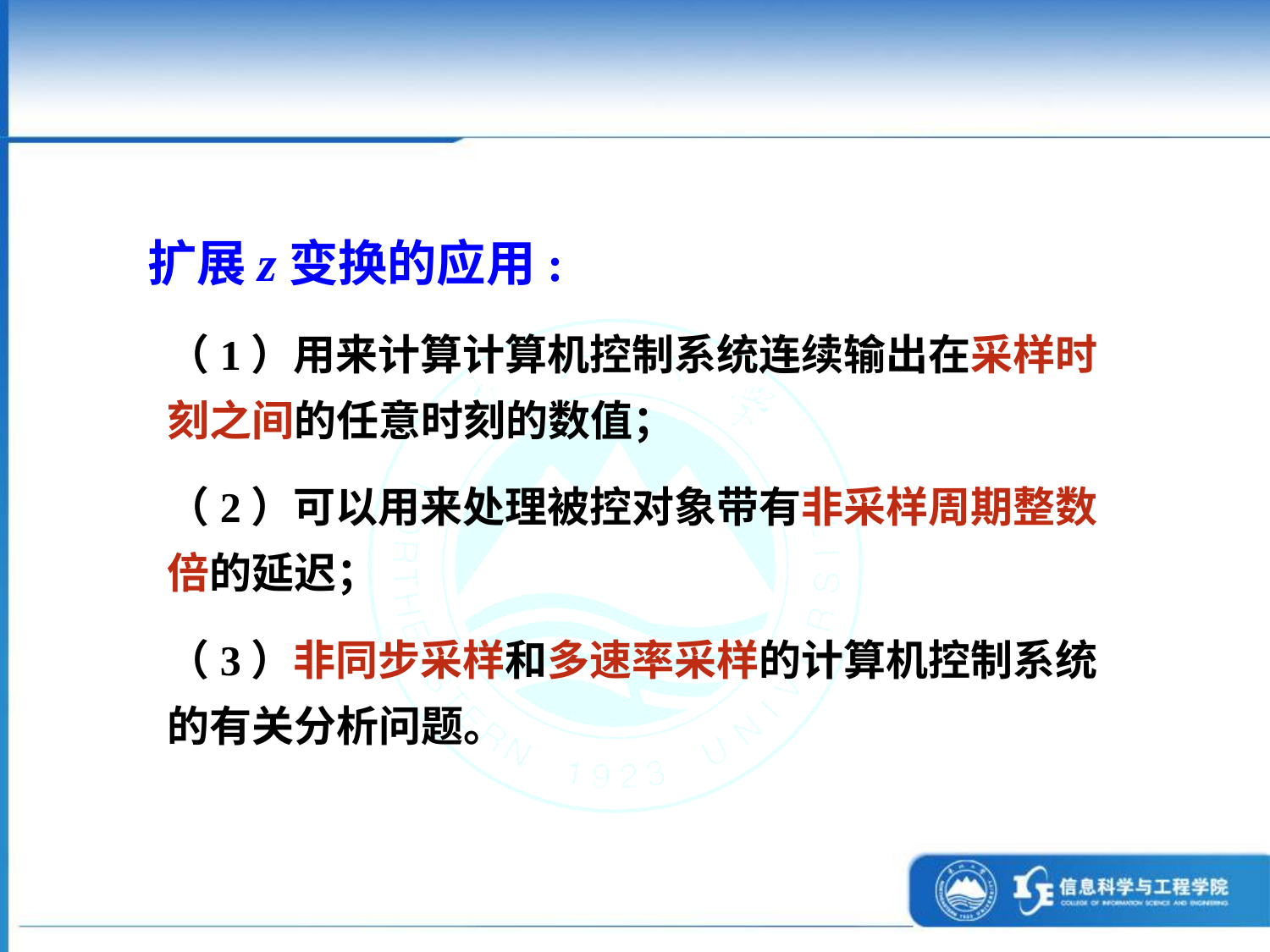

扩展z变换的应用:
（1）用来计算计算机控制系统连续输出在采样时刻之间的任意时刻的数值；
（2）可以用来处理被控对象带有非采样周期整数倍的延迟；
（3）非同步采样和多速率采样的计算机控制系统的有关分析问题。